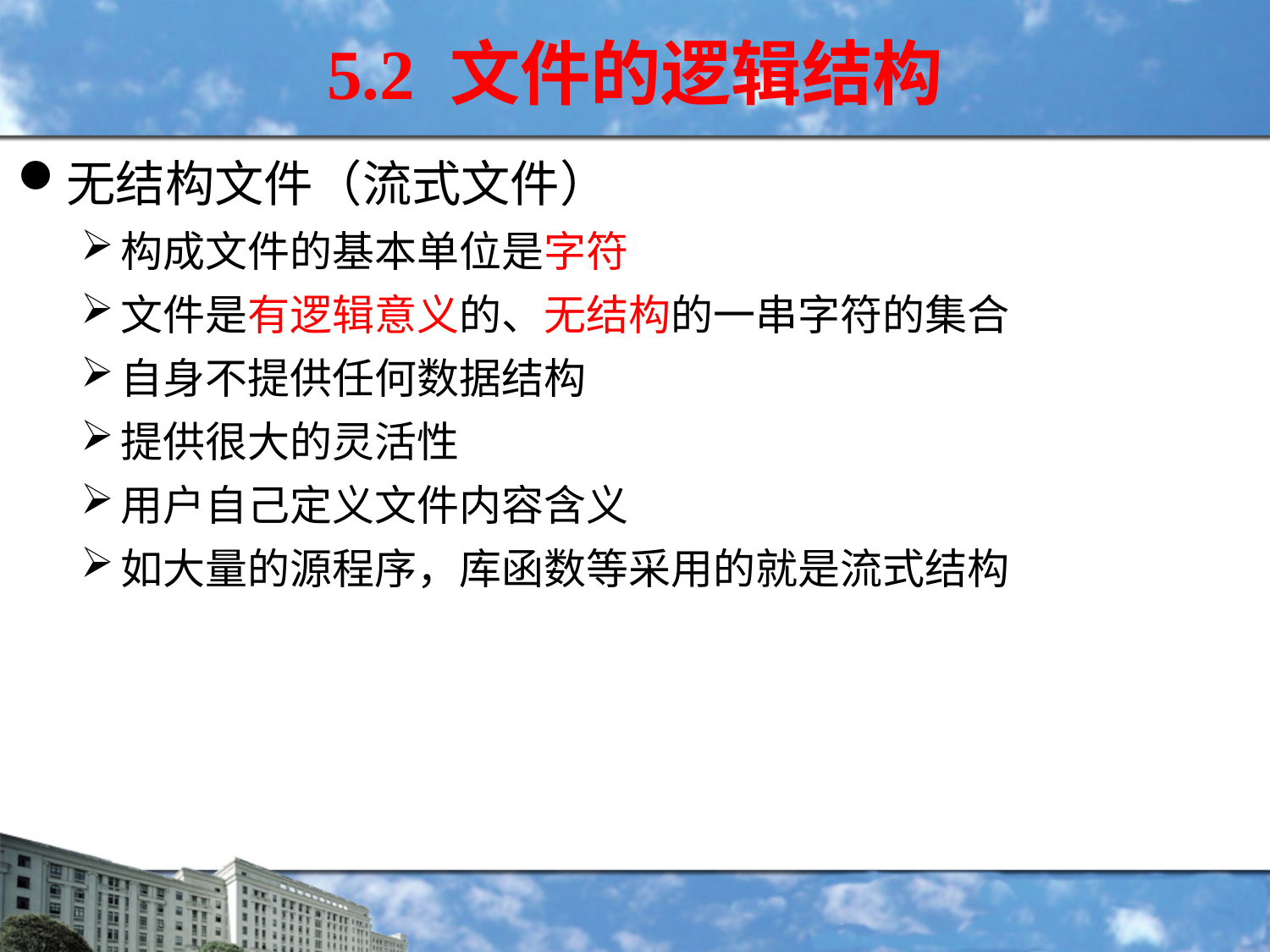

5.2 文件的逻辑结构
无结构文件（流式文件）
构成文件的基本单位是字符
文件是有逻辑意义的、无结构的一串字符的集合
自身不提供任何数据结构
提供很大的灵活性
用户自己定义文件内容含义
如大量的源程序，库函数等采用的就是流式结构